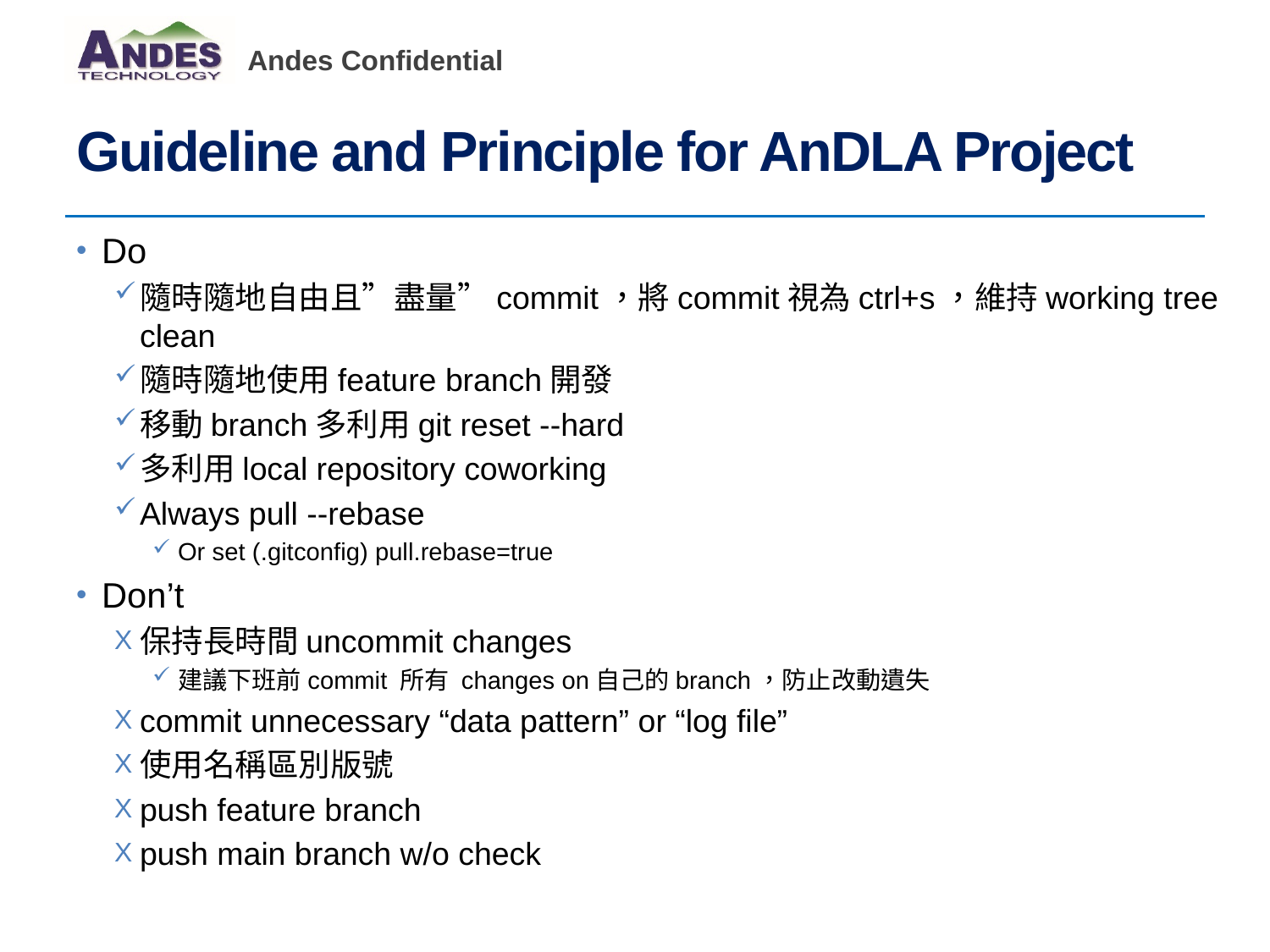

# Guideline and Principle for AnDLA Project
Do
隨時隨地自由且”盡量”commit，將commit視為ctrl+s，維持working tree clean
隨時隨地使用feature branch開發
移動branch多利用git reset --hard
多利用local repository coworking
Always pull --rebase
Or set (.gitconfig) pull.rebase=true
Don’t
保持長時間uncommit changes
建議下班前commit 所有 changes on自己的branch，防止改動遺失
commit unnecessary “data pattern” or “log file”
使用名稱區別版號
push feature branch
push main branch w/o check